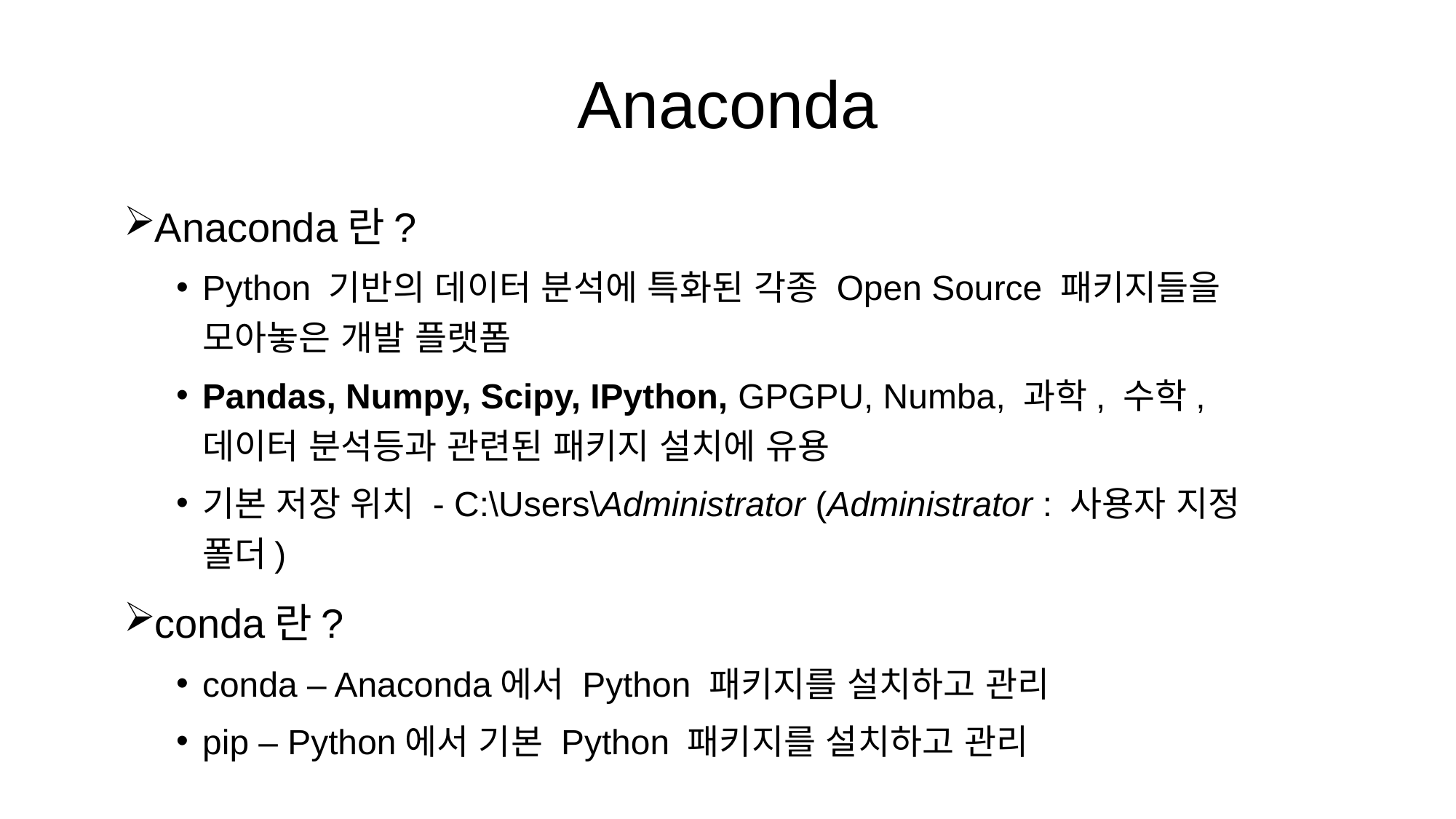

# Anaconda
Anaconda란?
Python 기반의 데이터 분석에 특화된 각종 Open Source 패키지들을 모아놓은 개발 플랫폼
Pandas, Numpy, Scipy, IPython, GPGPU, Numba, 과학, 수학, 데이터 분석등과 관련된 패키지 설치에 유용
기본 저장 위치 - C:\Users\Administrator (Administrator : 사용자 지정 폴더)
conda란?
conda – Anaconda에서 Python 패키지를 설치하고 관리
pip – Python에서 기본 Python 패키지를 설치하고 관리